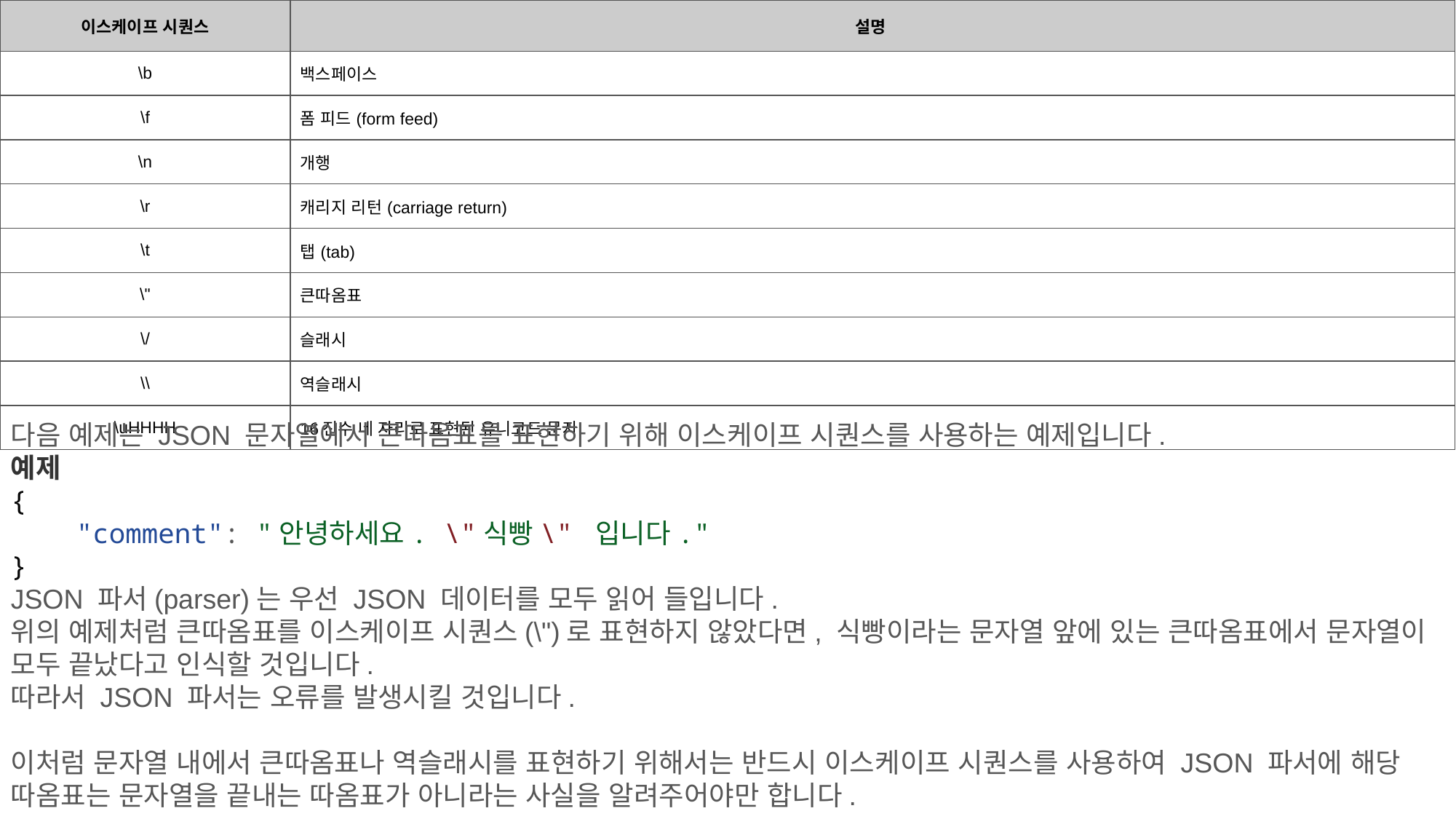

| 이스케이프 시퀀스 | 설명 |
| --- | --- |
| \b | 백스페이스 |
| \f | 폼 피드(form feed) |
| \n | 개행 |
| \r | 캐리지 리턴(carriage return) |
| \t | 탭(tab) |
| \" | 큰따옴표 |
| \/ | 슬래시 |
| \\ | 역슬래시 |
| \uHHHH | 16진수 네 자리로 표현된 유니코드 문자 |
다음 예제는 JSON 문자열에서 큰따옴표를 표현하기 위해 이스케이프 시퀀스를 사용하는 예제입니다.
예제
{
    "comment": "안녕하세요. \"식빵\" 입니다."
}
JSON 파서(parser)는 우선 JSON 데이터를 모두 읽어 들입니다.
위의 예제처럼 큰따옴표를 이스케이프 시퀀스(\")로 표현하지 않았다면, 식빵이라는 문자열 앞에 있는 큰따옴표에서 문자열이 모두 끝났다고 인식할 것입니다.
따라서 JSON 파서는 오류를 발생시킬 것입니다.

이처럼 문자열 내에서 큰따옴표나 역슬래시를 표현하기 위해서는 반드시 이스케이프 시퀀스를 사용하여 JSON 파서에 해당 따옴표는 문자열을 끝내는 따옴표가 아니라는 사실을 알려주어야만 합니다.